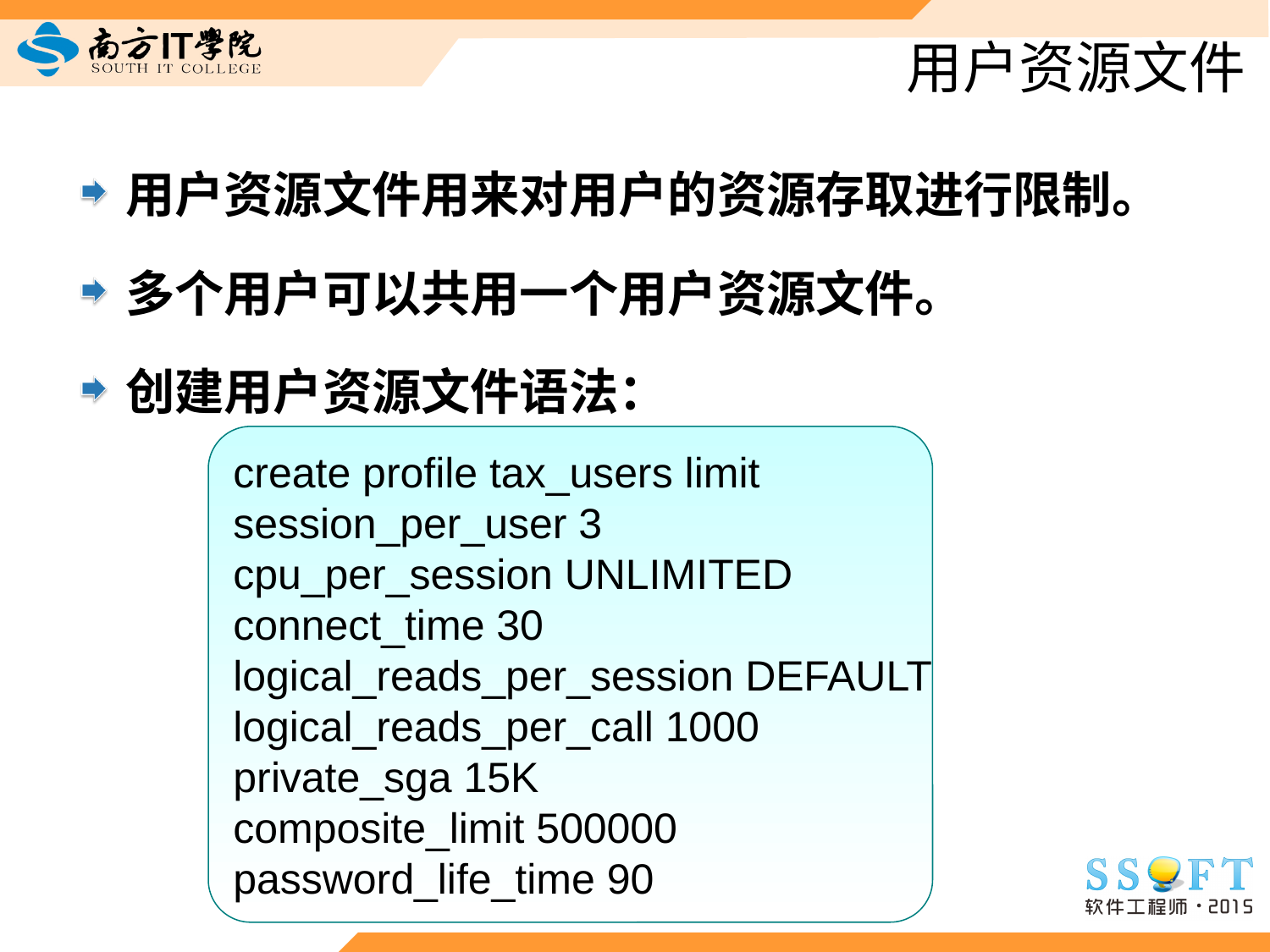

# 用户资源文件
用户资源文件用来对用户的资源存取进行限制。
多个用户可以共用一个用户资源文件。
创建用户资源文件语法：
create profile tax_users limit
session_per_user 3
cpu_per_session UNLIMITED
connect_time 30
logical_reads_per_session DEFAULT
logical_reads_per_call 1000
private_sga 15K
composite_limit 500000
password_life_time 90
CREATE PROFILE filename LIMIT
SESSION_PER_USER integer
CPU_PER_SESSION integer
USER_PER_CALL integer
CONNECT_TIME integer
…